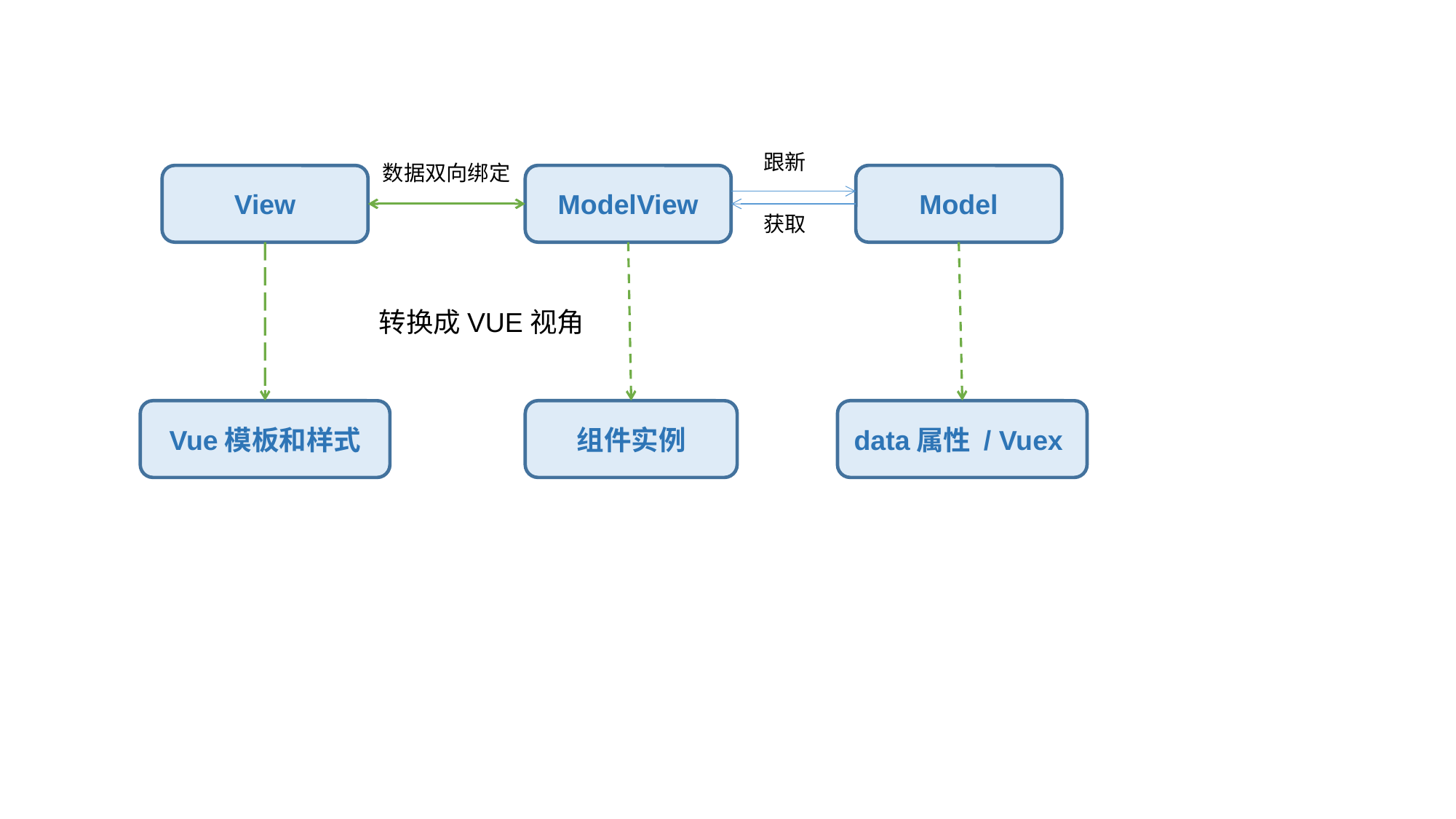

跟新
数据双向绑定
View
ModelView
Model
获取
转换成VUE视角
Vue模板和样式
组件实例
data属性 / Vuex